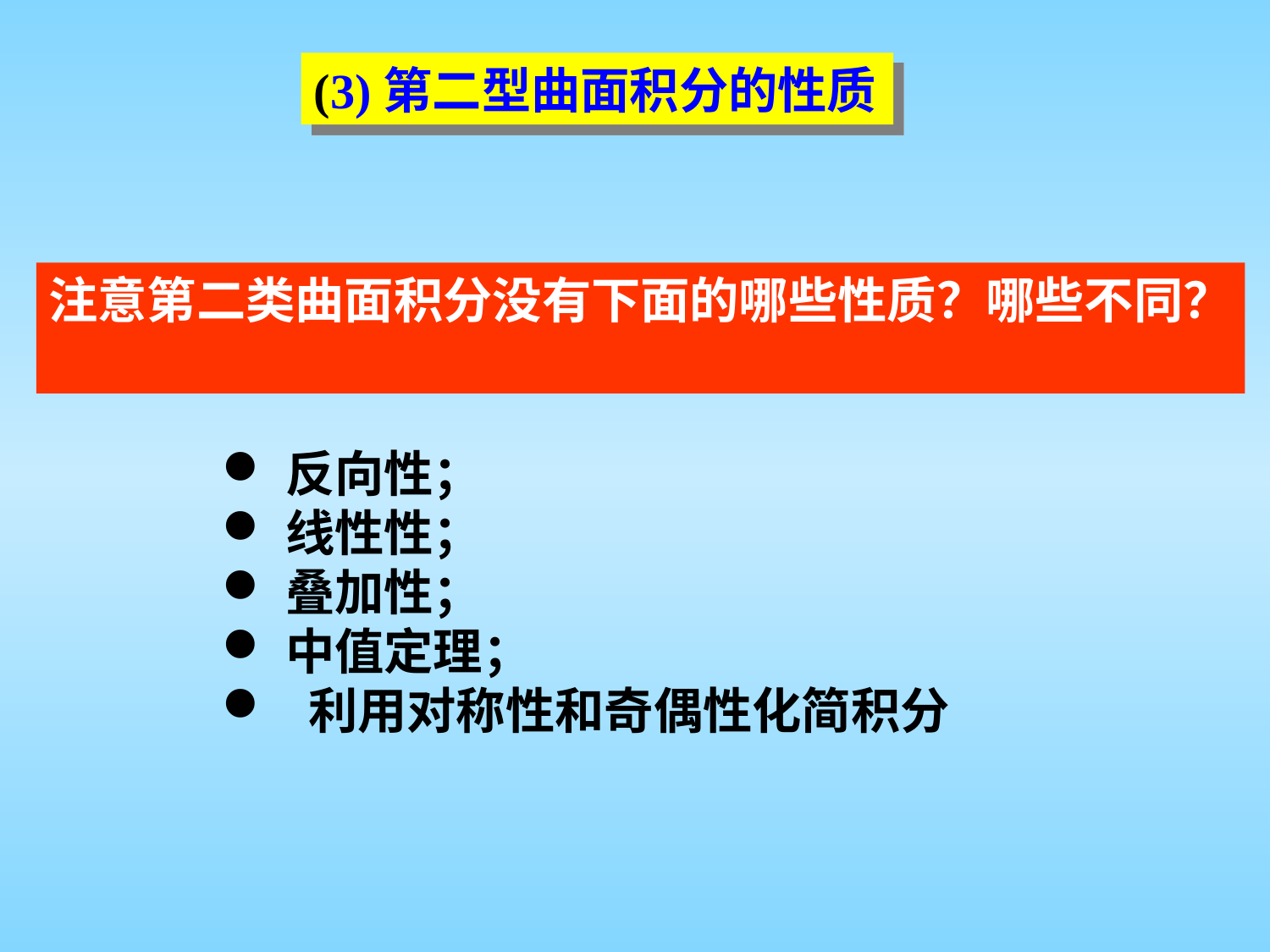

(3)第二型曲面积分的性质
注意第二类曲面积分没有下面的哪些性质？哪些不同？

反向性；
线性性；
叠加性；
中值定理；
 利用对称性和奇偶性化简积分
11